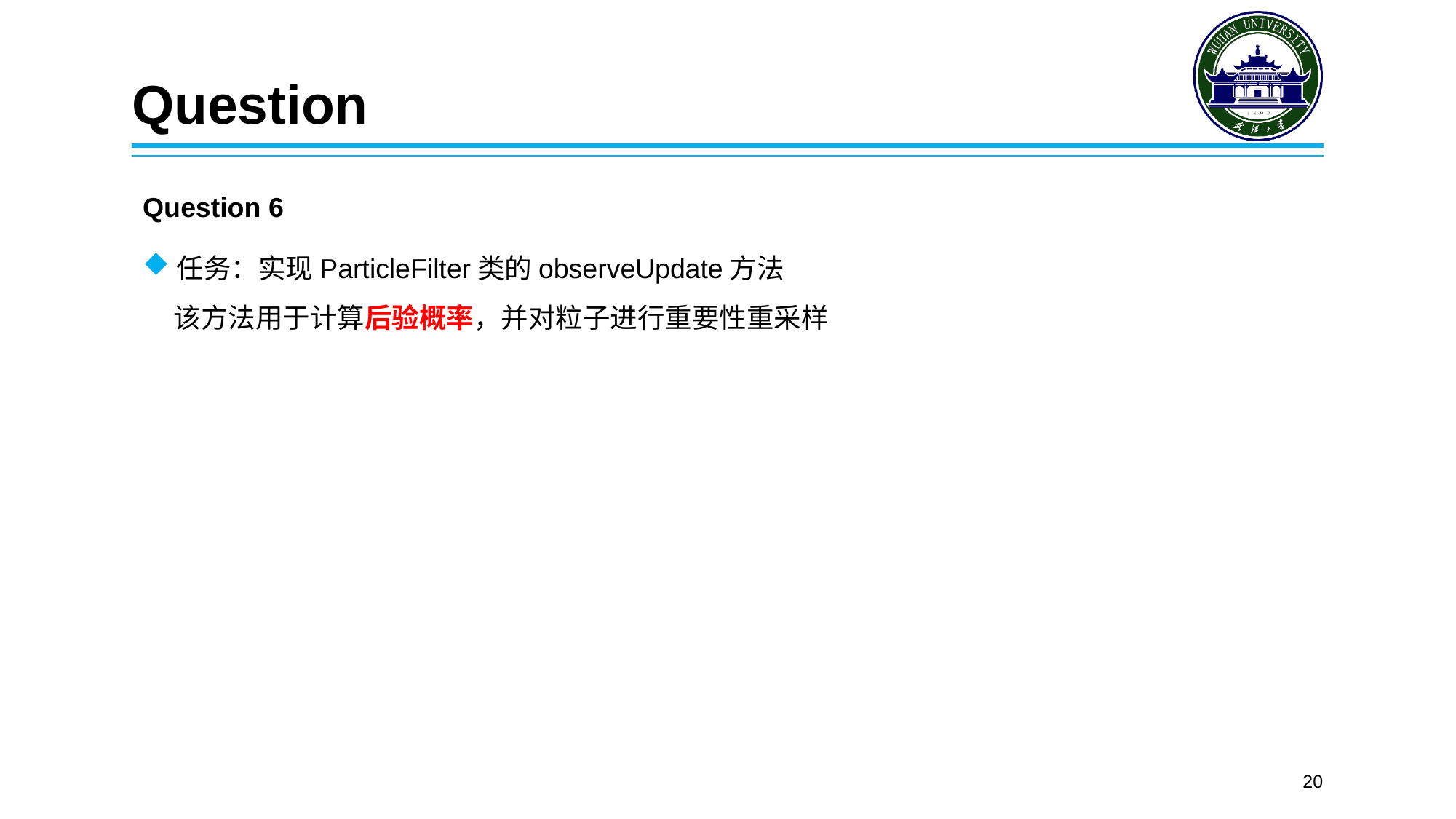

# Question
Question 6
任务：实现ParticleFilter类的observeUpdate方法
    该方法用于计算后验概率，并对粒子进行重要性重采样
20